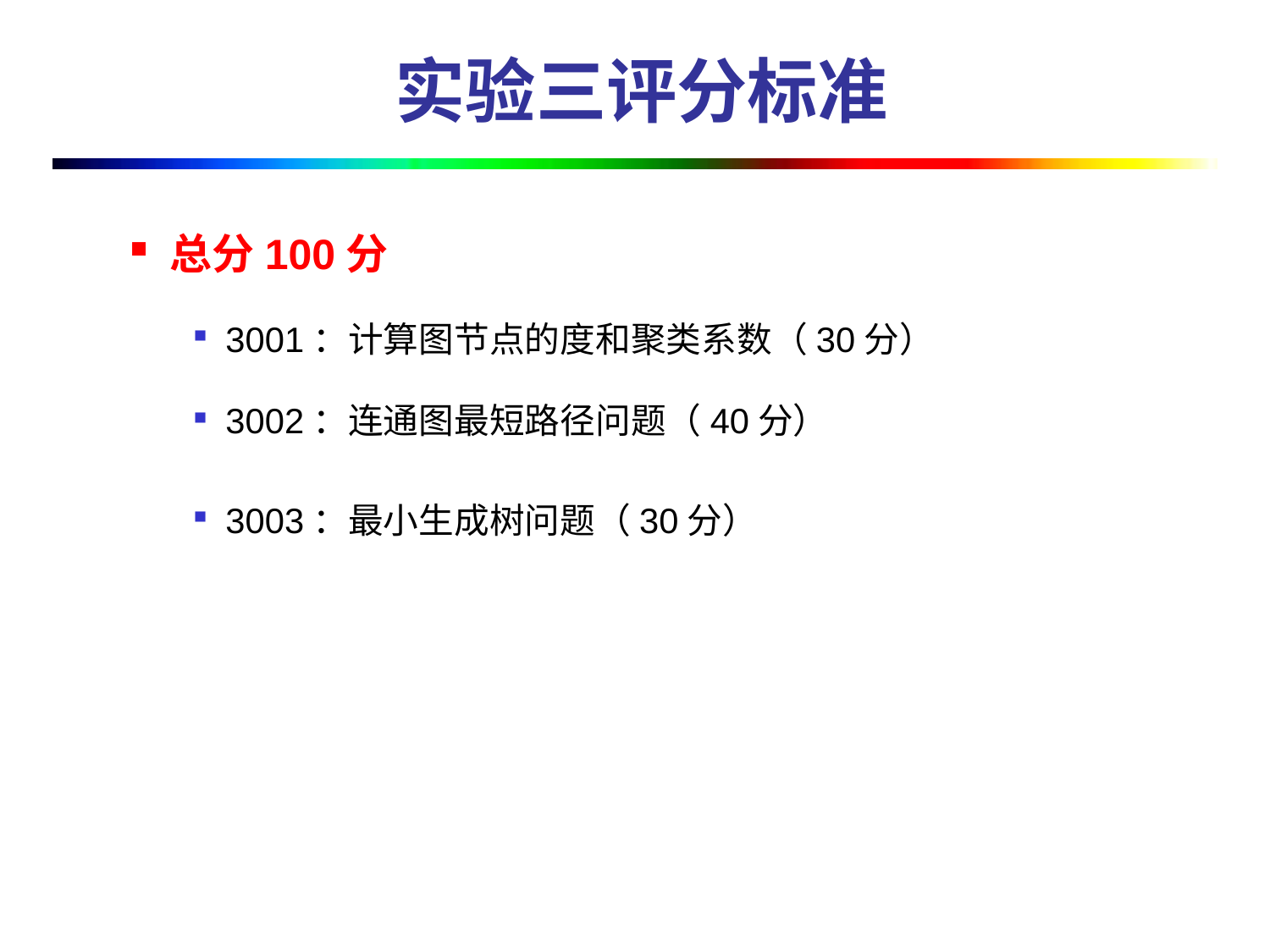

# 实验三评分标准

总分100分

3001：计算图节点的度和聚类系数（30分）

3002：连通图最短路径问题（40分）

3003：最小生成树问题（30分）